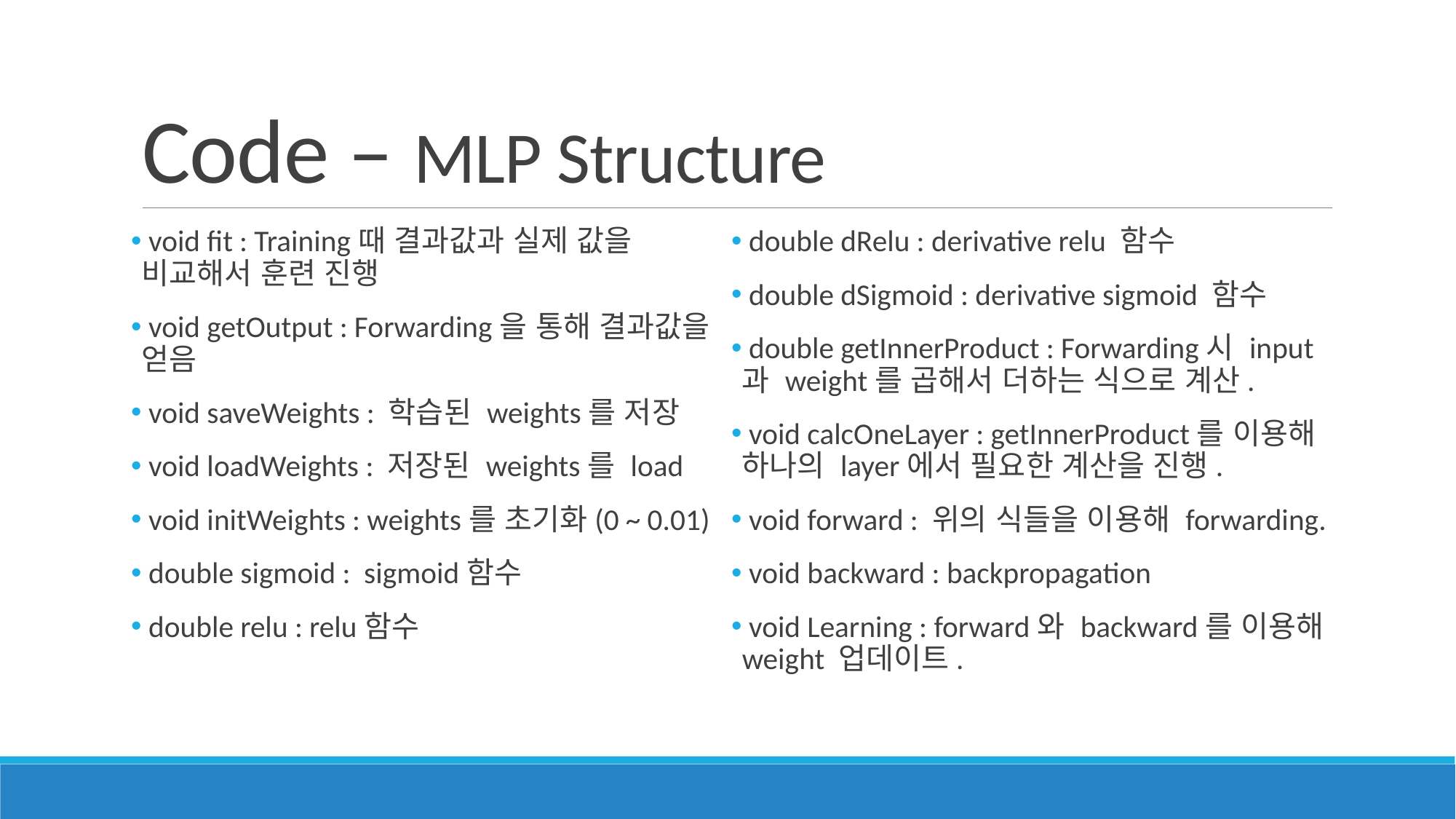

# Code – MLP Structure
 void fit : Training때 결과값과 실제 값을 비교해서 훈련 진행
 void getOutput : Forwarding을 통해 결과값을 얻음
 void saveWeights : 학습된 weights를 저장
 void loadWeights : 저장된 weights를 load
 void initWeights : weights를 초기화(0 ~ 0.01)
 double sigmoid :  sigmoid함수
 double relu : relu함수
 double dRelu : derivative relu 함수
 double dSigmoid : derivative sigmoid 함수
 double getInnerProduct : Forwarding시 input과 weight를 곱해서 더하는 식으로 계산.
 void calcOneLayer : getInnerProduct를 이용해 하나의 layer에서 필요한 계산을 진행.
 void forward : 위의 식들을 이용해 forwarding.
 void backward : backpropagation
 void Learning : forward와 backward를 이용해 weight 업데이트.